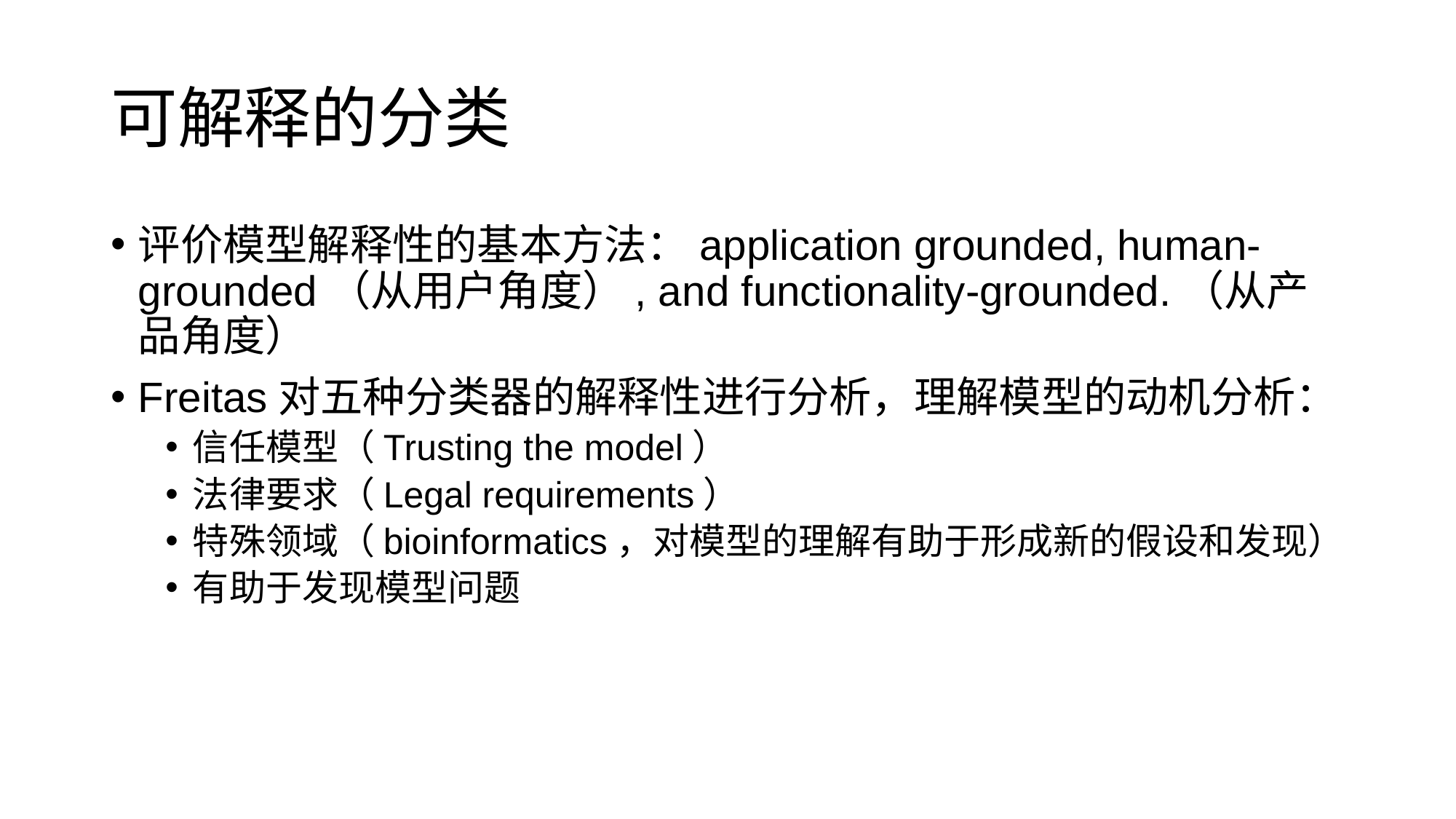

# 可解释的分类
评价模型解释性的基本方法：application grounded, human-grounded（从用户角度）, and functionality-grounded.（从产品角度）
Freitas对五种分类器的解释性进行分析，理解模型的动机分析：
信任模型（Trusting the model）
法律要求（Legal requirements）
特殊领域（bioinformatics，对模型的理解有助于形成新的假设和发现）
有助于发现模型问题